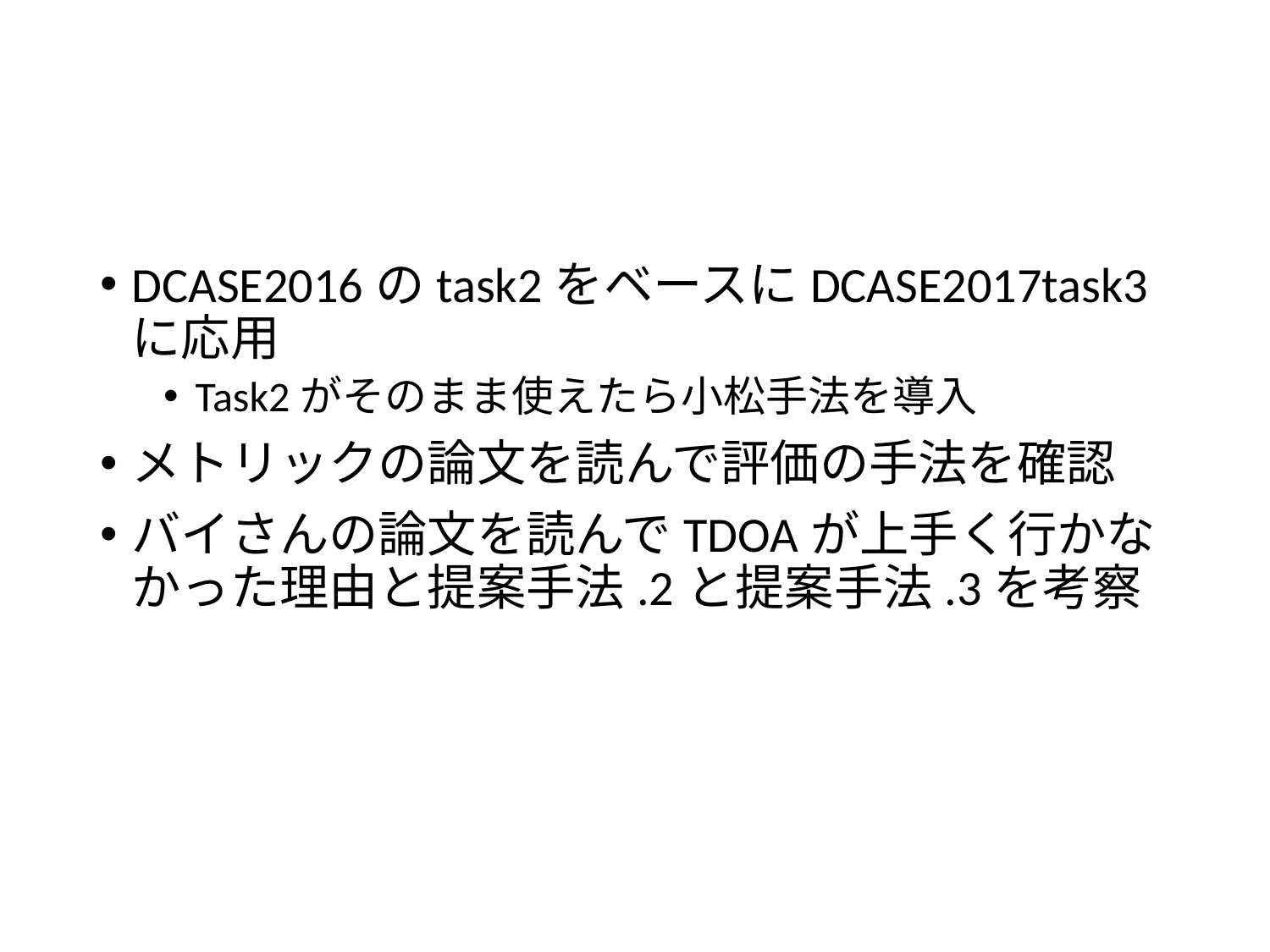

DCASE2016のtask2をベースにDCASE2017task3に応用
Task2がそのまま使えたら小松手法を導入
メトリックの論文を読んで評価の手法を確認
バイさんの論文を読んでTDOAが上手く行かなかった理由と提案手法.2と提案手法.3を考察